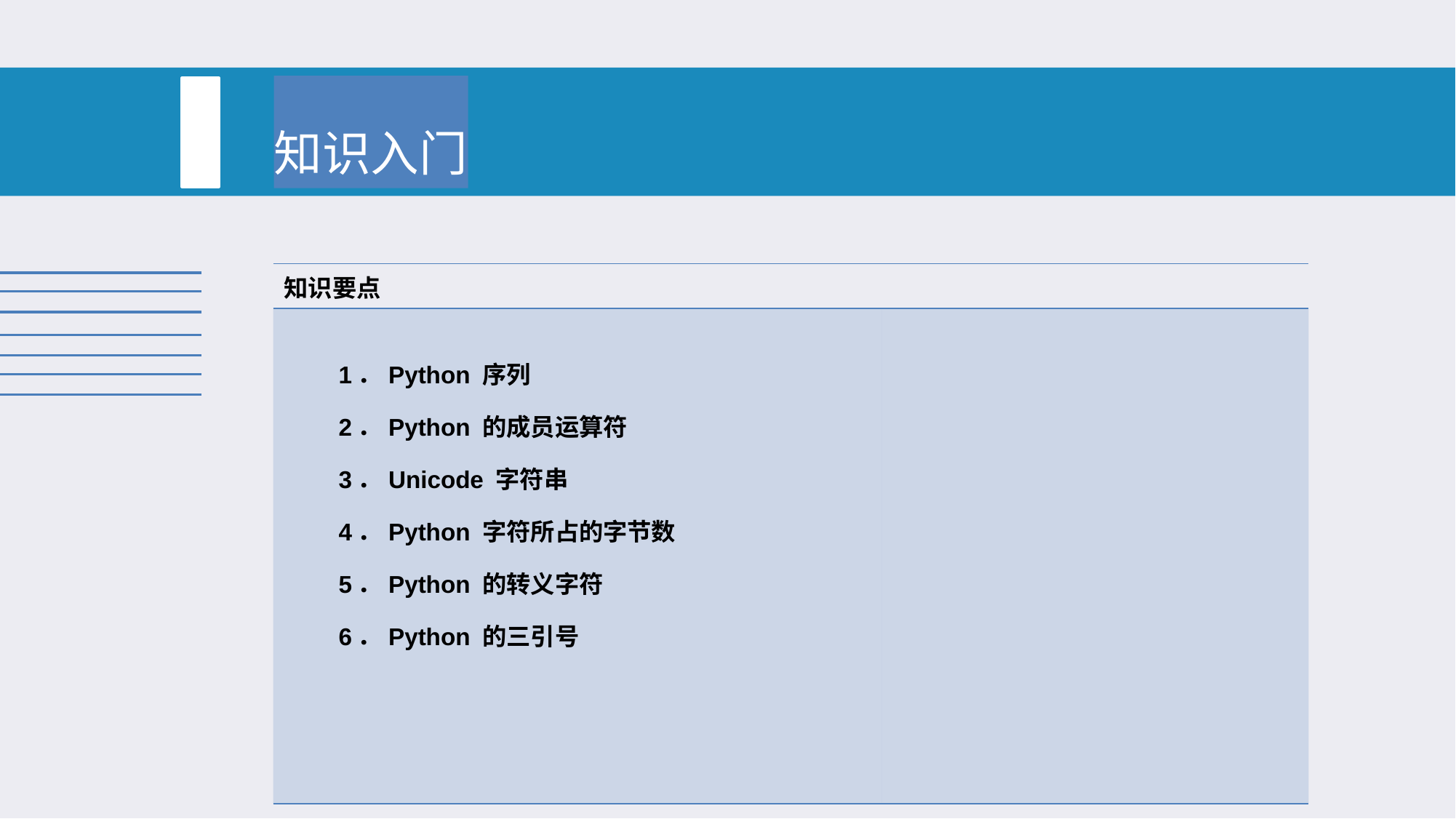

知识入门

| 知识要点 |  |
| --- | --- |
| 1．Python 序列 2．Python 的成员运算符 3．Unicode 字符串 4．Python 字符所占的字节数 5．Python 的转义字符 6．Python 的三引号 |  |